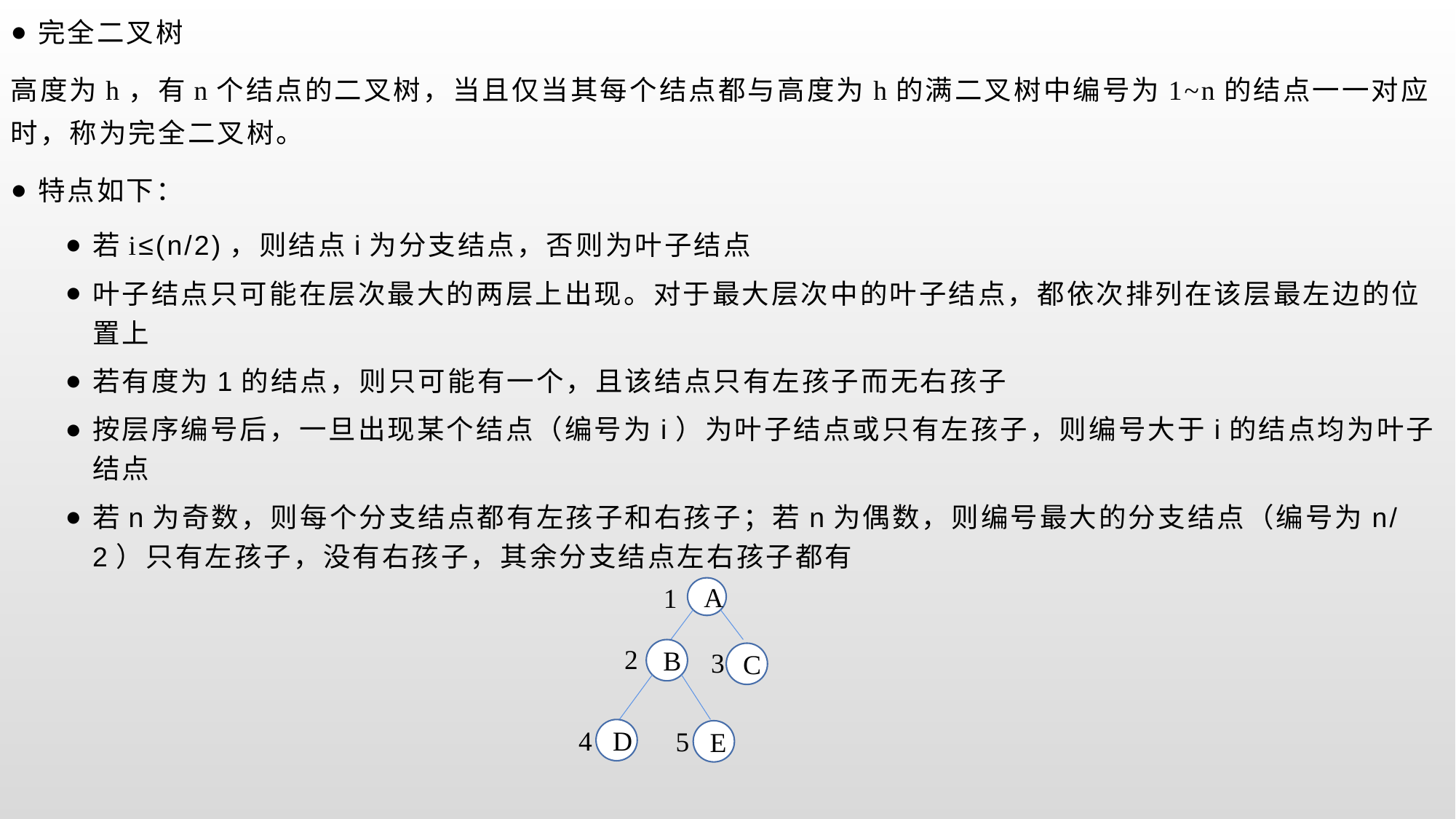

完全二叉树
高度为h，有n个结点的二叉树，当且仅当其每个结点都与高度为h的满二叉树中编号为1~n的结点一一对应时，称为完全二叉树。
特点如下：
若i≤(n/2)，则结点i为分支结点，否则为叶子结点
叶子结点只可能在层次最大的两层上出现。对于最大层次中的叶子结点，都依次排列在该层最左边的位置上
若有度为1的结点，则只可能有一个，且该结点只有左孩子而无右孩子
按层序编号后，一旦出现某个结点（编号为i）为叶子结点或只有左孩子，则编号大于i的结点均为叶子结点
若n为奇数，则每个分支结点都有左孩子和右孩子；若n为偶数，则编号最大的分支结点（编号为n/2）只有左孩子，没有右孩子，其余分支结点左右孩子都有

1
A
2
B
3
C
4
5
D
E